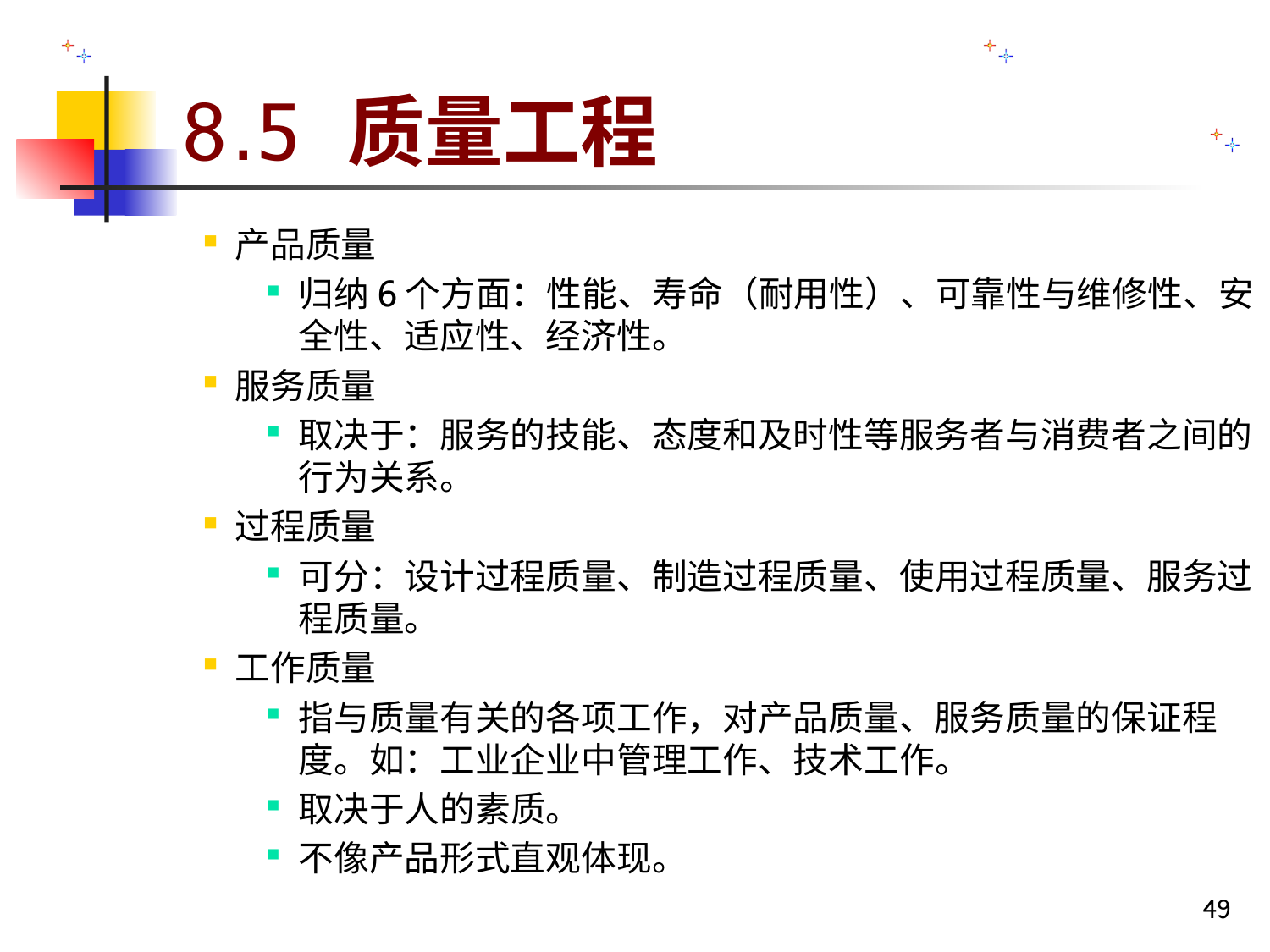

# 8.5 质量工程
产品质量
归纳6个方面：性能、寿命（耐用性）、可靠性与维修性、安全性、适应性、经济性。
服务质量
取决于：服务的技能、态度和及时性等服务者与消费者之间的行为关系。
过程质量
可分：设计过程质量、制造过程质量、使用过程质量、服务过程质量。
工作质量
指与质量有关的各项工作，对产品质量、服务质量的保证程度。如：工业企业中管理工作、技术工作。
取决于人的素质。
不像产品形式直观体现。
49